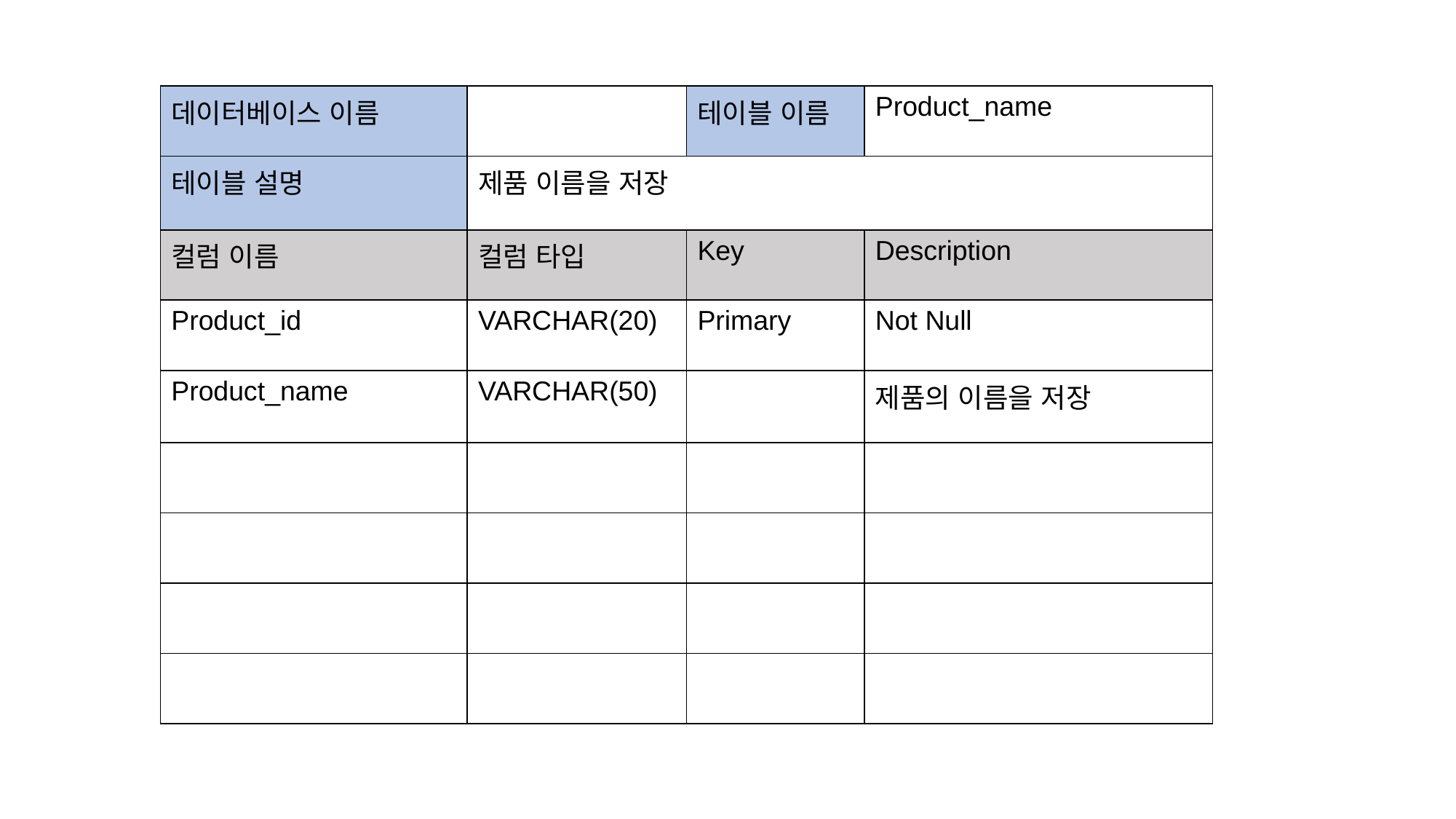

| 데이터베이스 이름 |  | 테이블 이름 | Product\_name |
| --- | --- | --- | --- |
| 테이블 설명 | 제품 이름을 저장 |  |  |
| 컬럼 이름 | 컬럼 타입 | Key | Description |
| Product\_id | VARCHAR(20) | Primary | Not Null |
| Product\_name | VARCHAR(50) |  | 제품의 이름을 저장 |
|  |  |  |  |
|  |  |  |  |
|  |  |  |  |
|  |  |  |  |